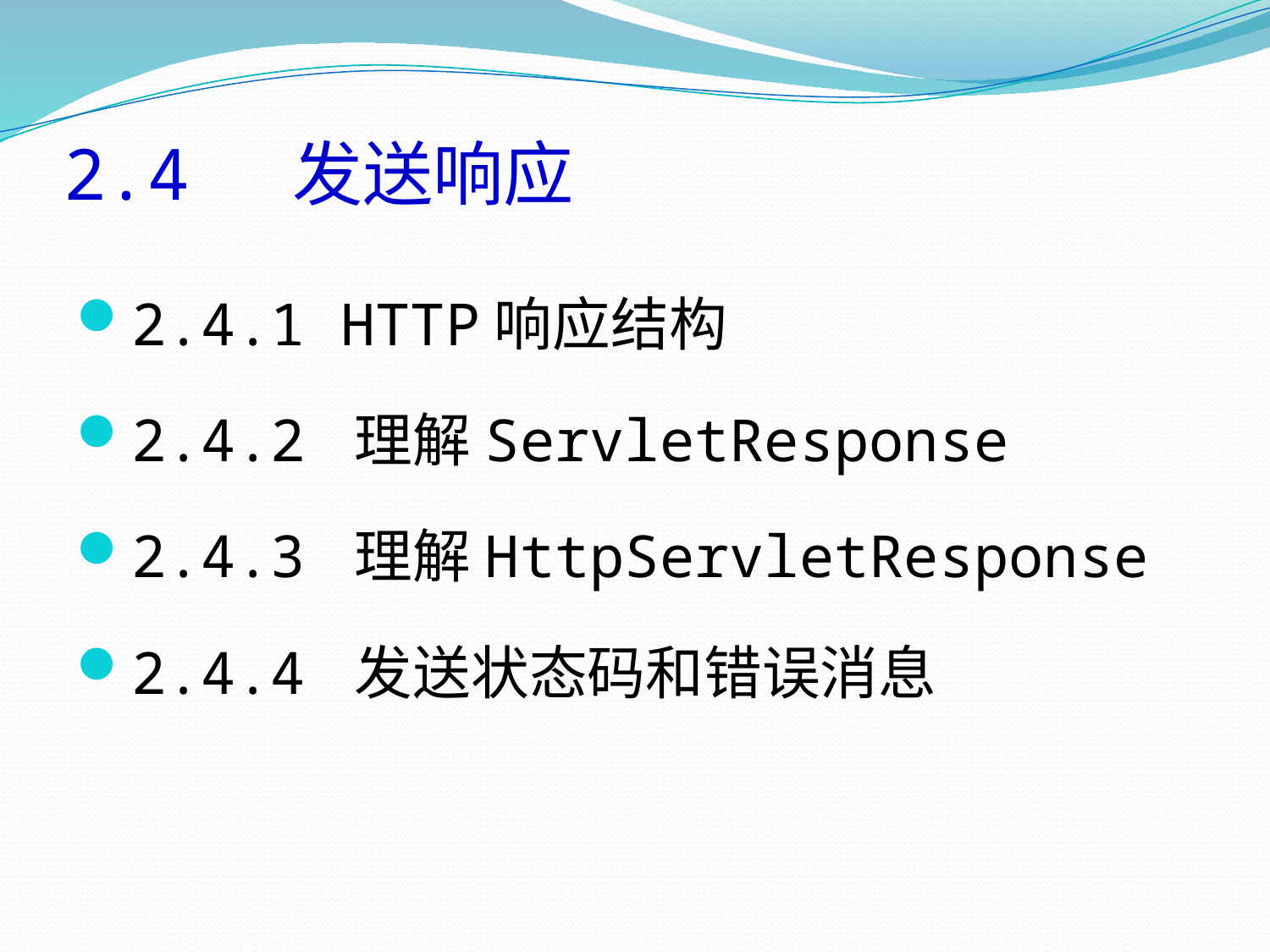

# 2.4  发送响应
2.4.1 HTTP响应结构
2.4.2 理解ServletResponse
2.4.3 理解HttpServletResponse
2.4.4 发送状态码和错误消息